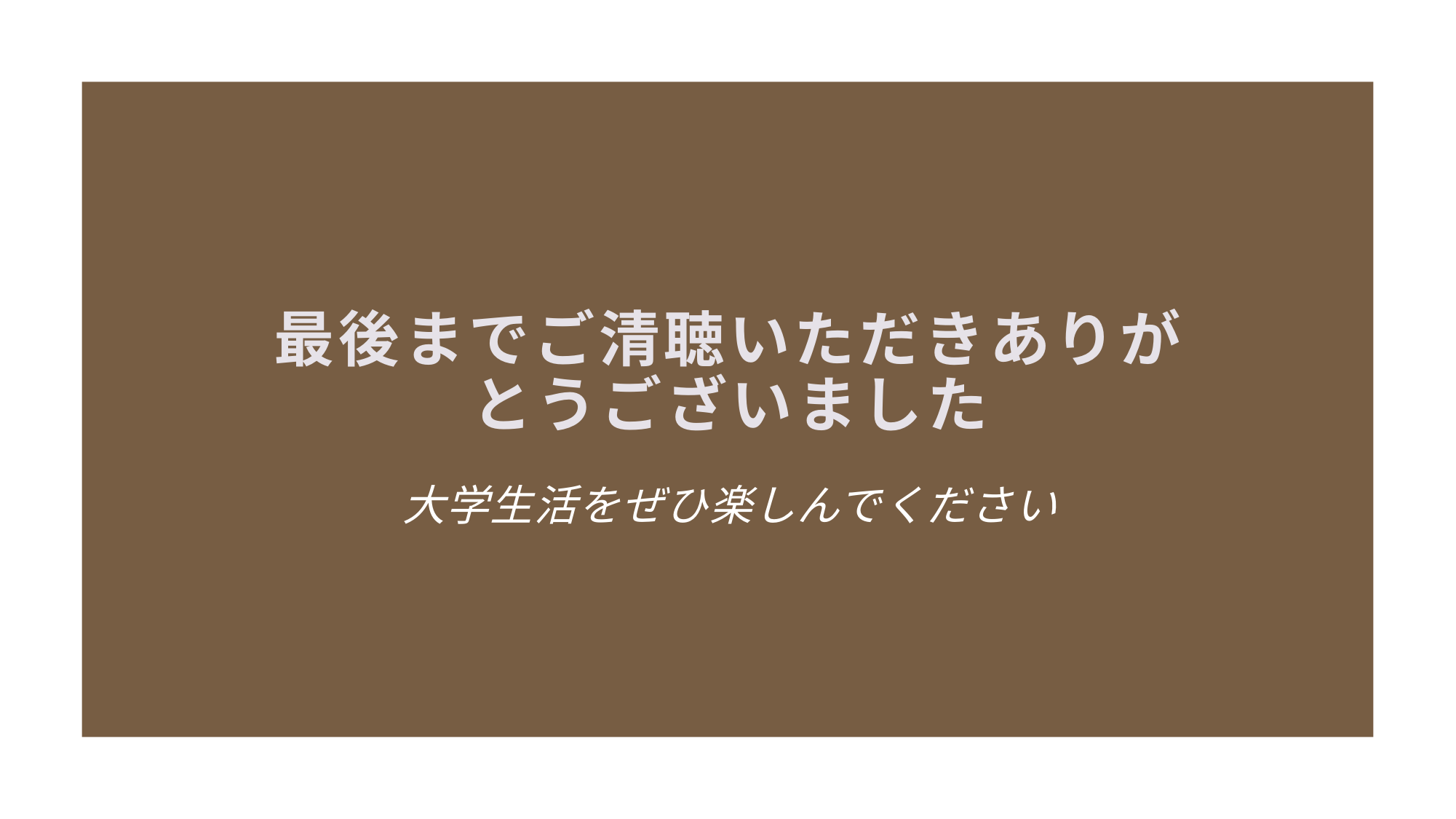

# 最後までご清聴いただきありがとうございました
大学生活をぜひ楽しんでください